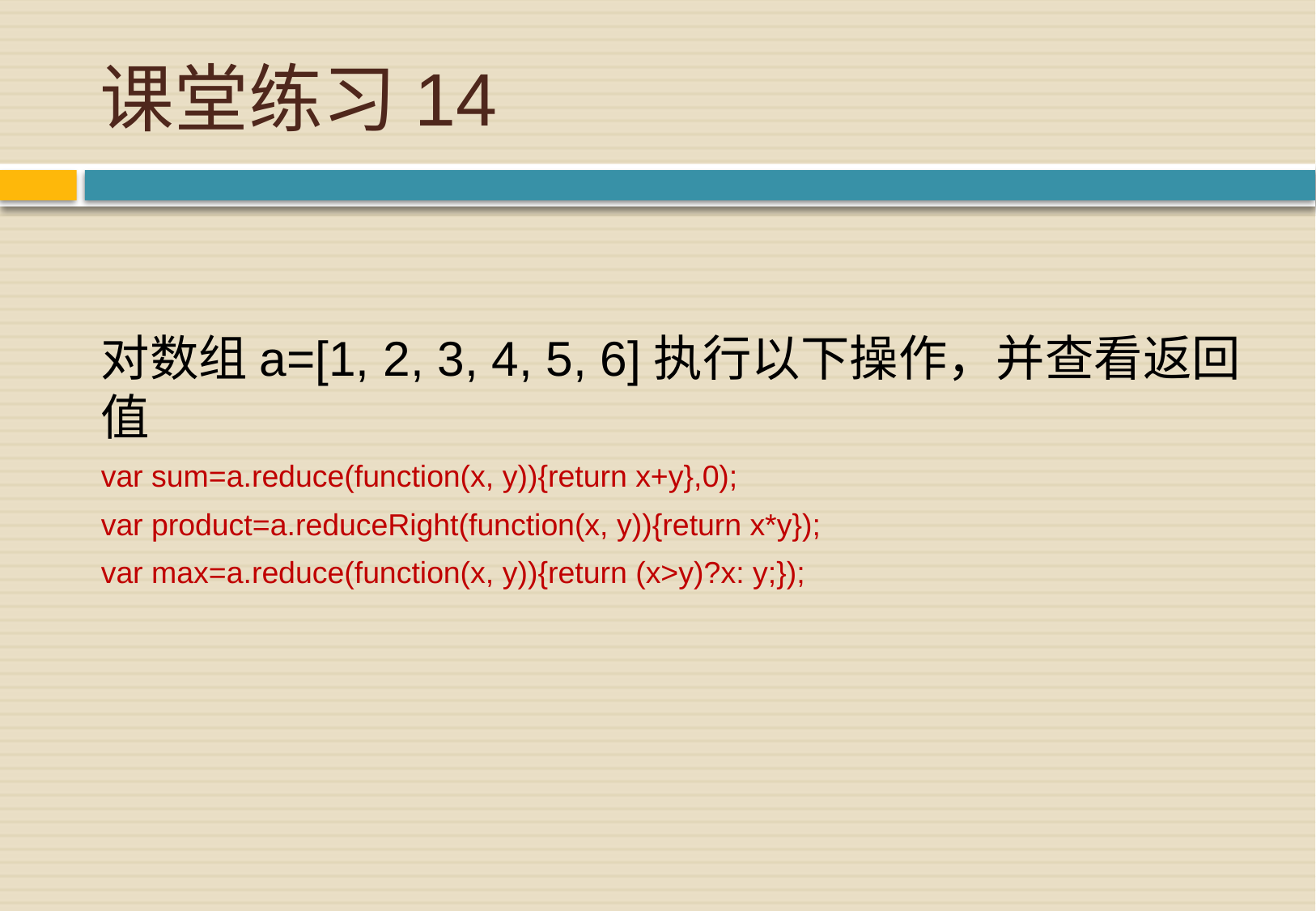

# 课堂练习14
对数组a=[1, 2, 3, 4, 5, 6]执行以下操作，并查看返回值
var sum=a.reduce(function(x, y)){return x+y},0);
var product=a.reduceRight(function(x, y)){return x*y});
var max=a.reduce(function(x, y)){return (x>y)?x: y;});